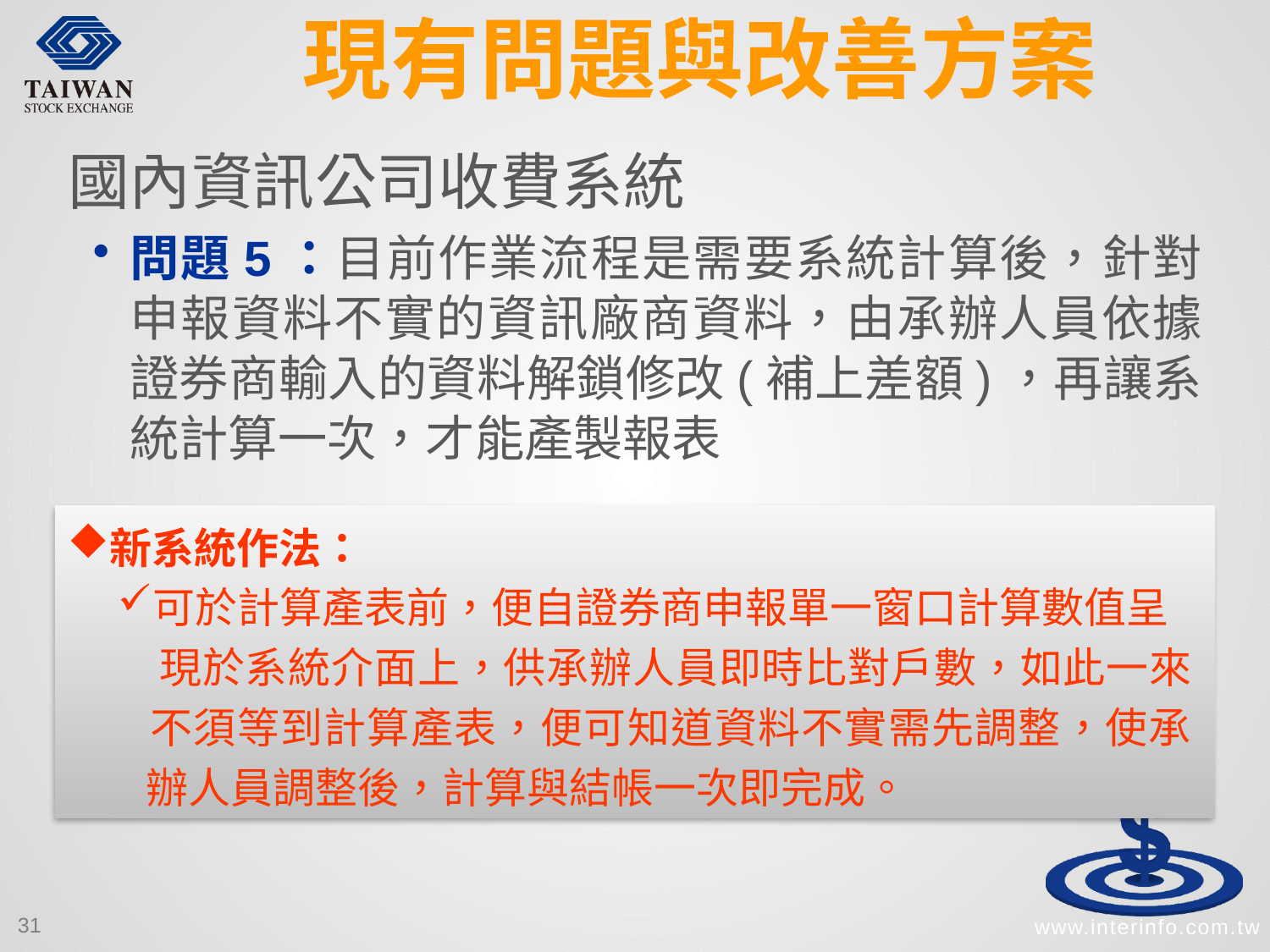

# 現有問題與改善方案
國內資訊公司收費系統
問題5：目前作業流程是需要系統計算後，針對申報資料不實的資訊廠商資料，由承辦人員依據證券商輸入的資料解鎖修改(補上差額)，再讓系統計算一次，才能產製報表
新系統作法：
可於計算產表前，便自證券商申報單一窗口計算數值呈
   現於系統介面上，供承辦人員即時比對戶數，如此一來
   不須等到計算產表，便可知道資料不實需先調整，使承
   辦人員調整後，計算與結帳一次即完成。